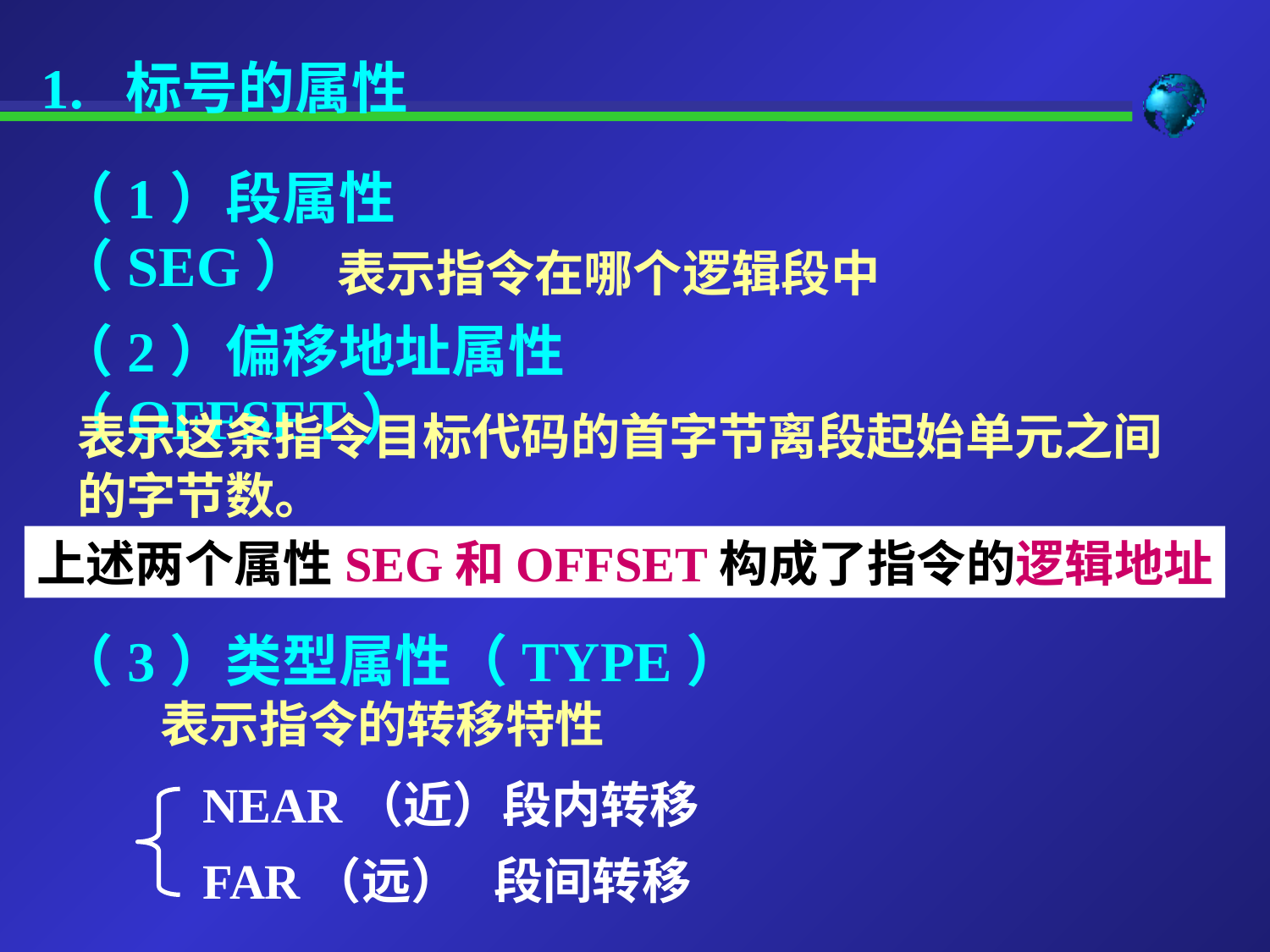

1.  标号的属性
（1）段属性（SEG）
表示指令在哪个逻辑段中
（2）偏移地址属性（OFFSET）
表示这条指令目标代码的首字节离段起始单元之间的字节数。
上述两个属性SEG和OFFSET构成了指令的逻辑地址
（3）类型属性（TYPE）
表示指令的转移特性
NEAR（近）段内转移

FAR（远）   段间转移
24